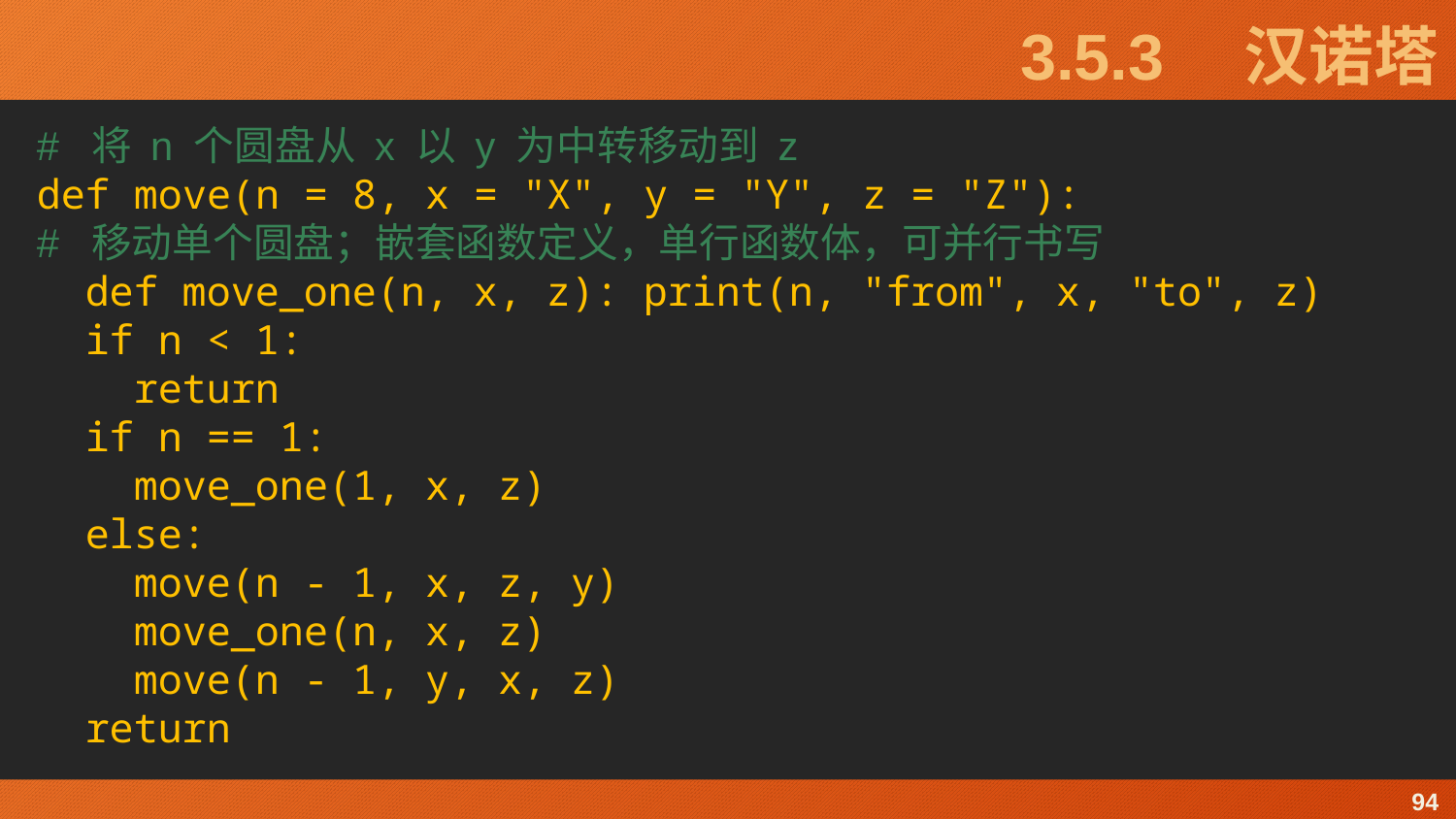

# 3.5.3　汉诺塔
#  将 n 个圆盘从 x 以 y 为中转移动到 z
def move(n = 8, x = "X", y = "Y", z = "Z"):
#  移动单个圆盘；嵌套函数定义，单行函数体，可并行书写
  def move_one(n, x, z): print(n, "from", x, "to", z)
  if n < 1:
    return
  if n == 1:
    move_one(1, x, z)
  else:
    move(n - 1, x, z, y)
    move_one(n, x, z)
    move(n - 1, y, x, z)
  return
94